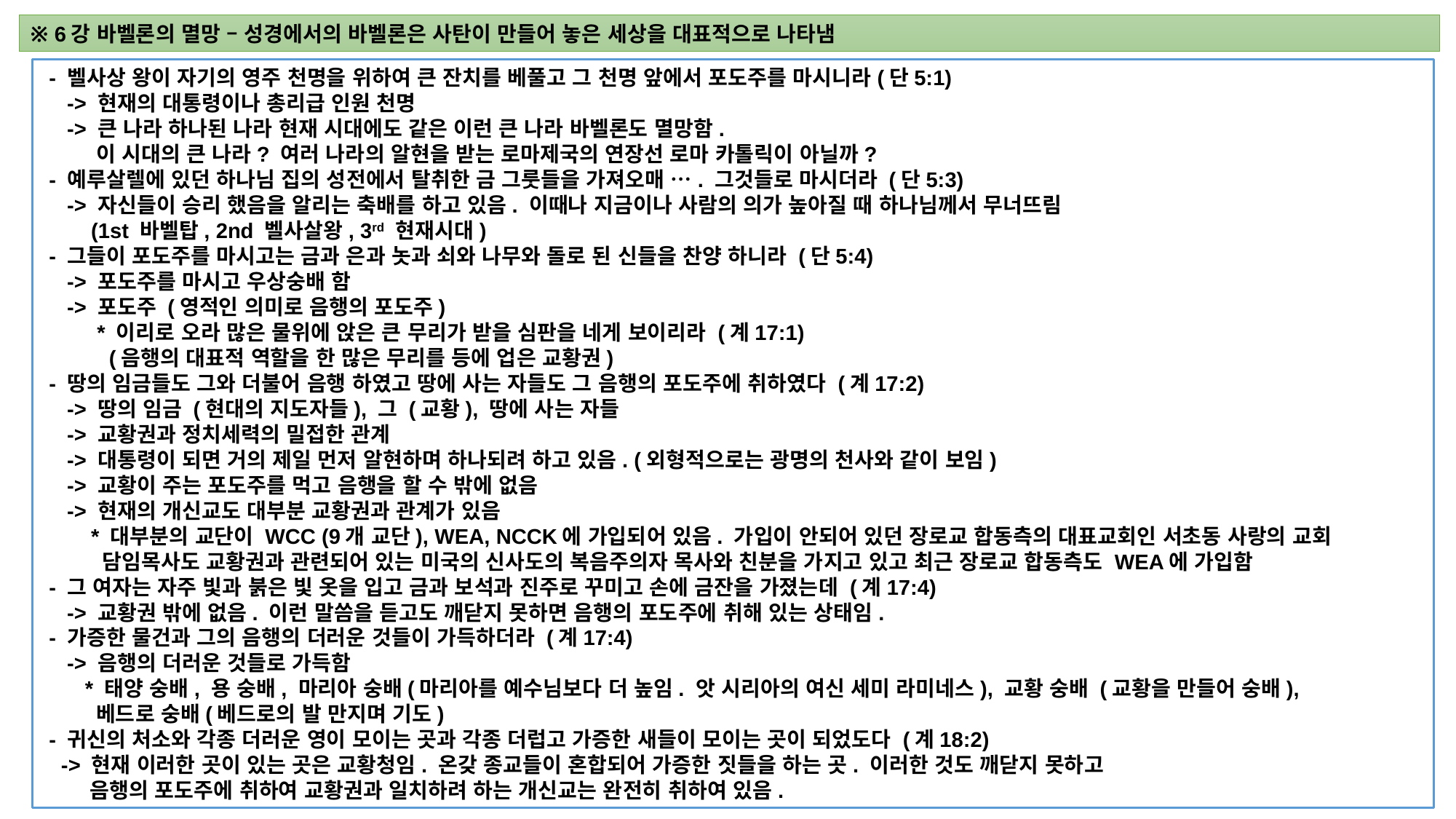

※ 6강 바벨론의 멸망 – 성경에서의 바벨론은 사탄이 만들어 놓은 세상을 대표적으로 나타냄
 - 벨사상 왕이 자기의 영주 천명을 위하여 큰 잔치를 베풀고 그 천명 앞에서 포도주를 마시니라(단5:1)
    -> 현재의 대통령이나 총리급 인원 천명
    -> 큰 나라 하나된 나라 현재 시대에도 같은 이런 큰 나라 바벨론도 멸망함.
        이 시대의 큰 나라? 여러 나라의 알현을 받는 로마제국의 연장선 로마 카톨릭이 아닐까?
 - 예루살렐에 있던 하나님 집의 성전에서 탈취한 금 그룻들을 가져오매 …. 그것들로 마시더라 (단5:3)
    -> 자신들이 승리 했음을 알리는 축배를 하고 있음. 이때나 지금이나 사람의 의가 높아질 때 하나님께서 무너뜨림
        (1st 바벨탑, 2nd 벨사살왕, 3rd 현재시대)
 - 그들이 포도주를 마시고는 금과 은과 놋과 쇠와 나무와 돌로 된 신들을 찬양 하니라 (단5:4)
    -> 포도주를 마시고 우상숭배 함
    -> 포도주 (영적인 의미로 음행의 포도주)
         * 이리로 오라 많은 물위에 앉은 큰 무리가 받을 심판을 네게 보이리라 (계17:1)
           (음행의 대표적 역할을 한 많은 무리를 등에 업은 교황권)
 - 땅의 임금들도 그와 더불어 음행 하였고 땅에 사는 자들도 그 음행의 포도주에 취하였다 (계17:2)
    -> 땅의 임금 (현대의 지도자들), 그 (교황), 땅에 사는 자들
    -> 교황권과 정치세력의 밀접한 관계
    -> 대통령이 되면 거의 제일 먼저 알현하며 하나되려 하고 있음. (외형적으로는 광명의 천사와 같이 보임)
    -> 교황이 주는 포도주를 먹고 음행을 할 수 밖에 없음
    -> 현재의 개신교도 대부분 교황권과 관계가 있음
        * 대부분의 교단이 WCC (9개 교단), WEA, NCCK에 가입되어 있음. 가입이 안되어 있던 장로교 합동측의 대표교회인 서초동 사랑의 교회
         담임목사도 교황권과 관련되어 있는 미국의 신사도의 복음주의자 목사와 친분을 가지고 있고 최근 장로교 합동측도 WEA에 가입함
 - 그 여자는 자주 빛과 붉은 빛 옷을 입고 금과 보석과 진주로 꾸미고 손에 금잔을 가졌는데 (계17:4)
    -> 교황권 밖에 없음. 이런 말씀을 듣고도 깨닫지 못하면 음행의 포도주에 취해 있는 상태임.
 - 가증한 물건과 그의 음행의 더러운 것들이 가득하더라 (계17:4)
    -> 음행의 더러운 것들로 가득함
       * 태양 숭배, 용 숭배, 마리아 숭배(마리아를 예수님보다 더 높임. 앗 시리아의 여신 세미 라미네스), 교황 숭배 (교황을 만들어 숭배),
        베드로 숭배(베드로의 발 만지며 기도)
 - 귀신의 처소와 각종 더러운 영이 모이는 곳과 각종 더럽고 가증한 새들이 모이는 곳이 되었도다 (계18:2)
   -> 현재 이러한 곳이 있는 곳은 교황청임. 온갖 종교들이 혼합되어 가증한 짓들을 하는 곳. 이러한 것도 깨닫지 못하고
       음행의 포도주에 취하여 교황권과 일치하려 하는 개신교는 완전히 취하여 있음.